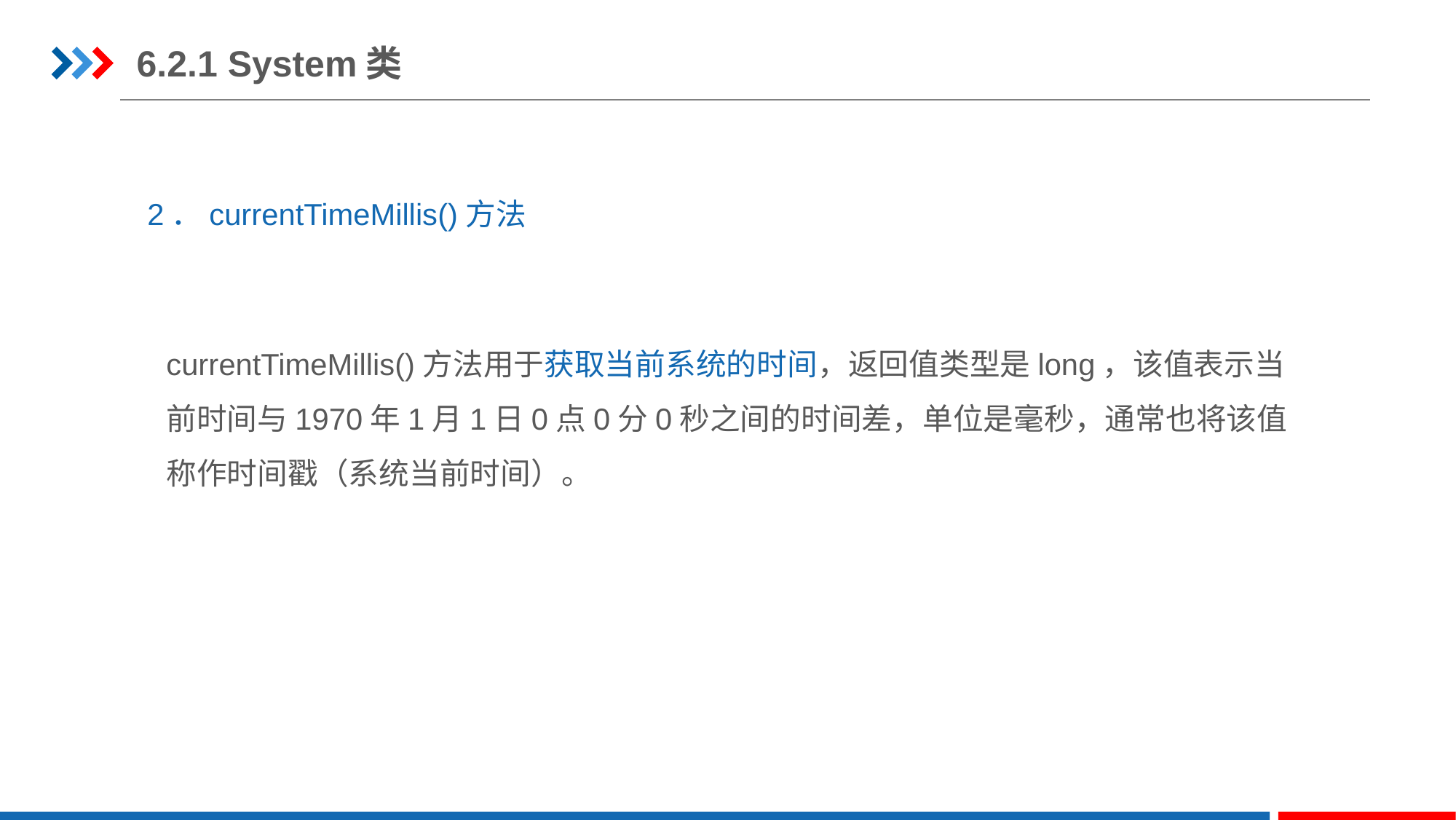

6.2.1 System类
2．currentTimeMillis()方法
currentTimeMillis()方法用于获取当前系统的时间，返回值类型是long，该值表示当前时间与1970年1月1日0点0分0秒之间的时间差，单位是毫秒，通常也将该值称作时间戳（系统当前时间）。